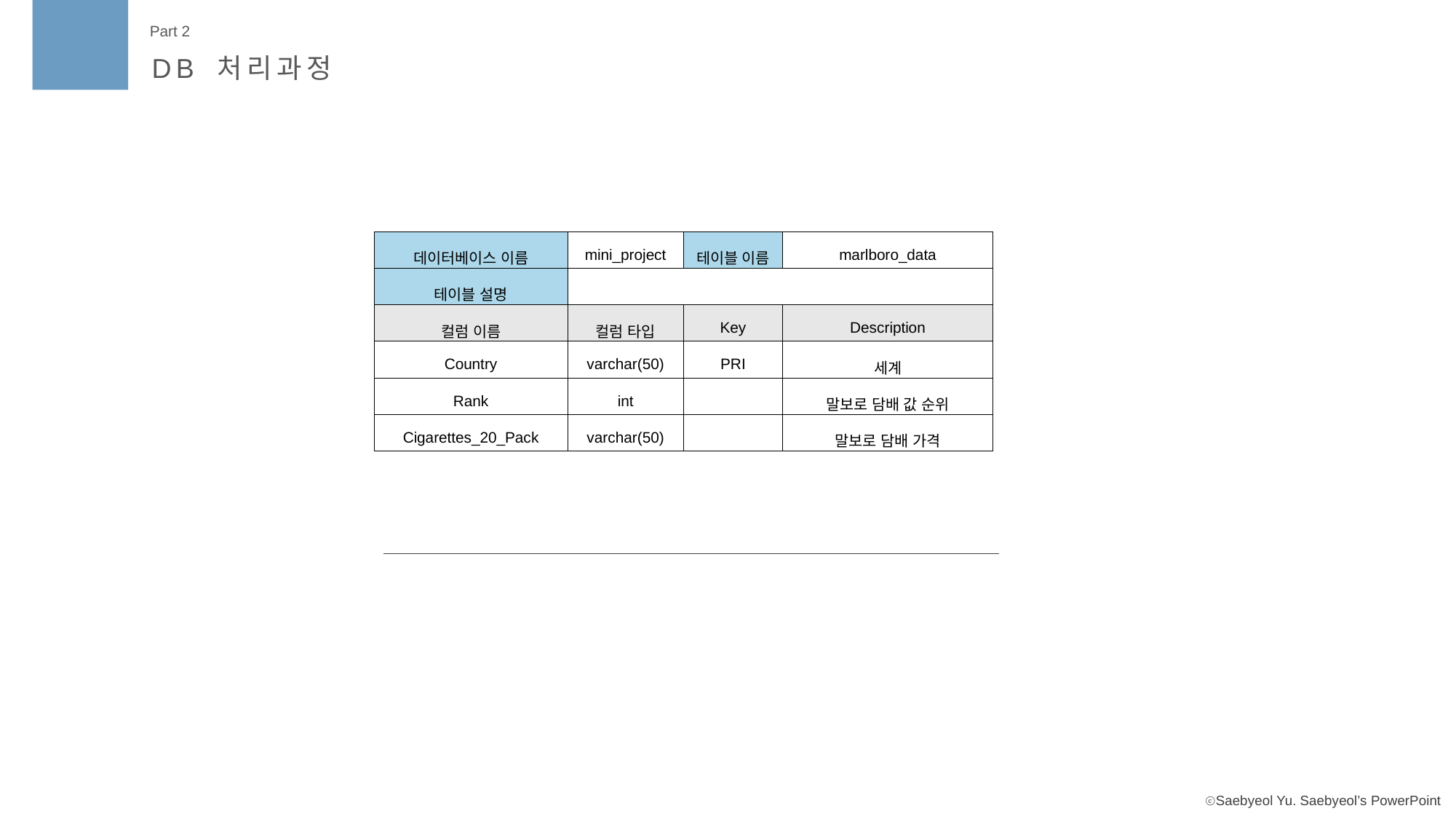

Part 2
DB 처리과정

| 데이터베이스 이름 | mini\_project | 테이블 이름 | marlboro\_data |
| --- | --- | --- | --- |
| 테이블 설명 |  |  |  |
| 컬럼 이름 | 컬럼 타입 | Key | Description |
| Country | varchar(50) | PRI | 세계 |
| Rank | int |  | 말보로 담배 값 순위 |
| Cigarettes\_20\_Pack | varchar(50) |  | 말보로 담배 가격 |